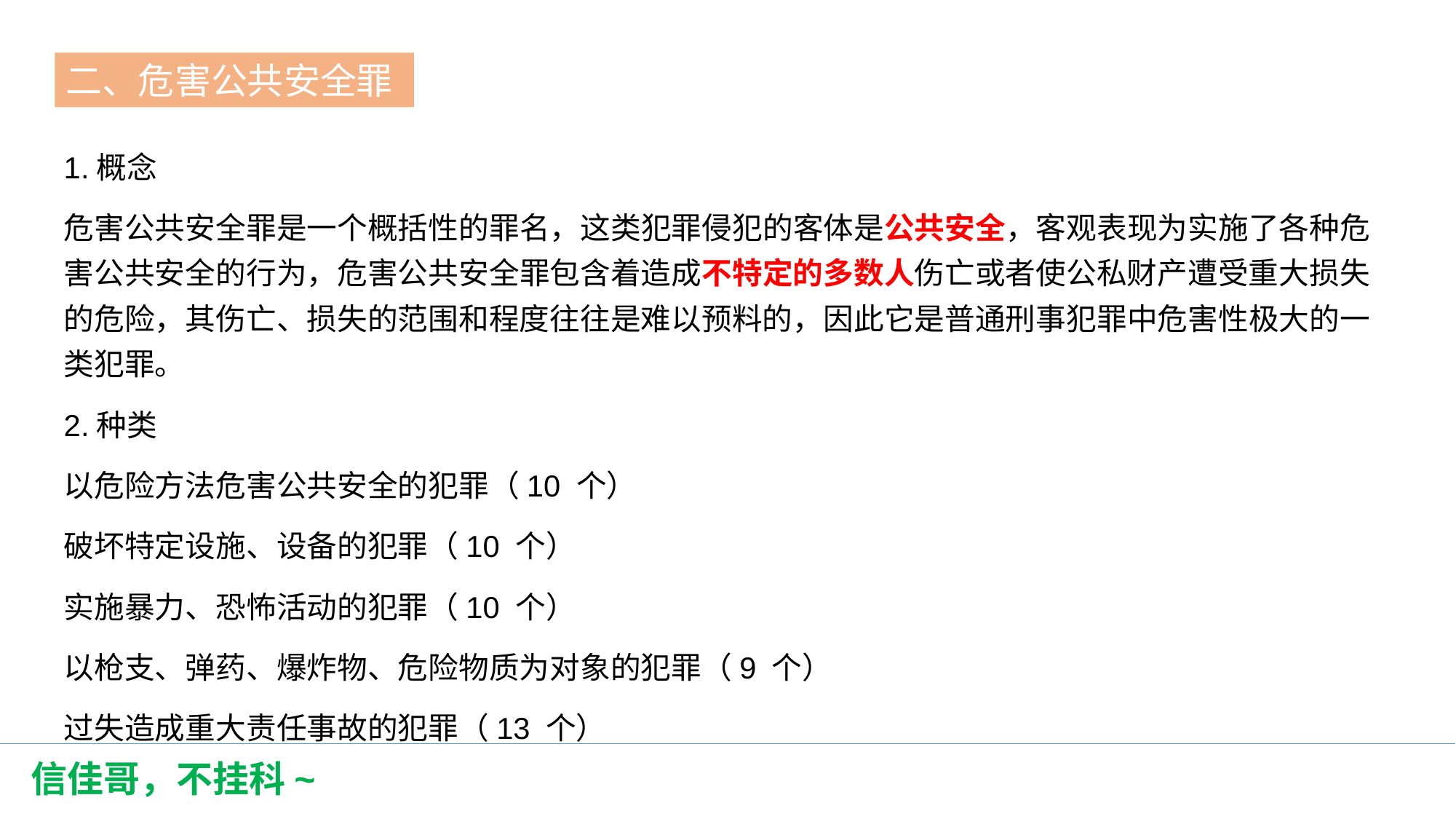

二、危害公共安全罪
第一节
1.概念
危害公共安全罪是一个概括性的罪名，这类犯罪侵犯的客体是公共安全，客观表现为实施了各种危害公共安全的行为，危害公共安全罪包含着造成不特定的多数人伤亡或者使公私财产遭受重大损失的危险，其伤亡、损失的范围和程度往往是难以预料的，因此它是普通刑事犯罪中危害性极大的一类犯罪。
2.种类
以危险方法危害公共安全的犯罪（10 个）
破坏特定设施、设备的犯罪（10 个）
实施暴力、恐怖活动的犯罪（10 个）
以枪支、弹药、爆炸物、危险物质为对象的犯罪（9 个）
过失造成重大责任事故的犯罪（13 个）